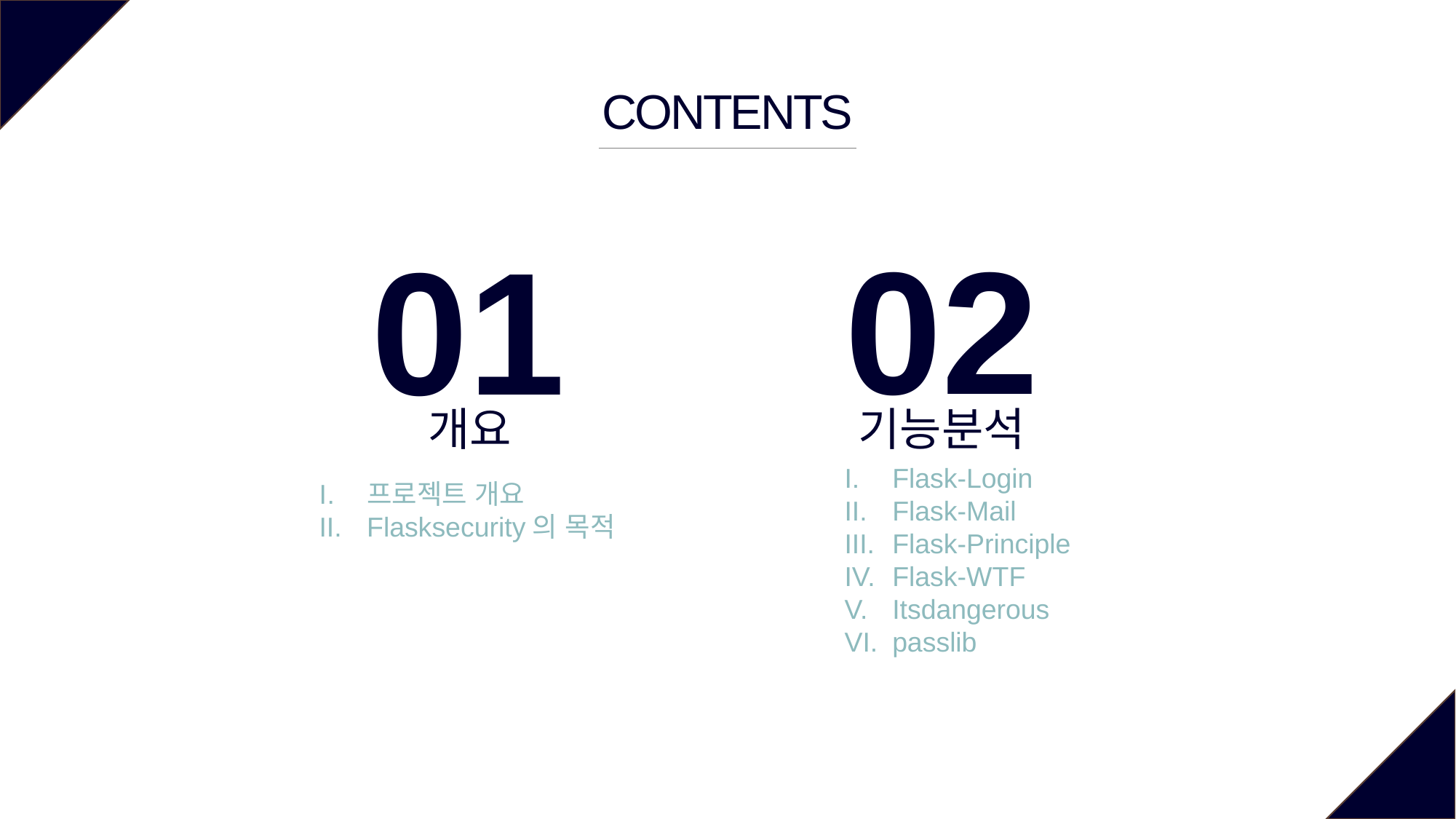

CONTENTS
02
기능분석
01
개요
Flask-Login
Flask-Mail
Flask-Principle
Flask-WTF
Itsdangerous
passlib
프로젝트 개요
Flasksecurity의 목적